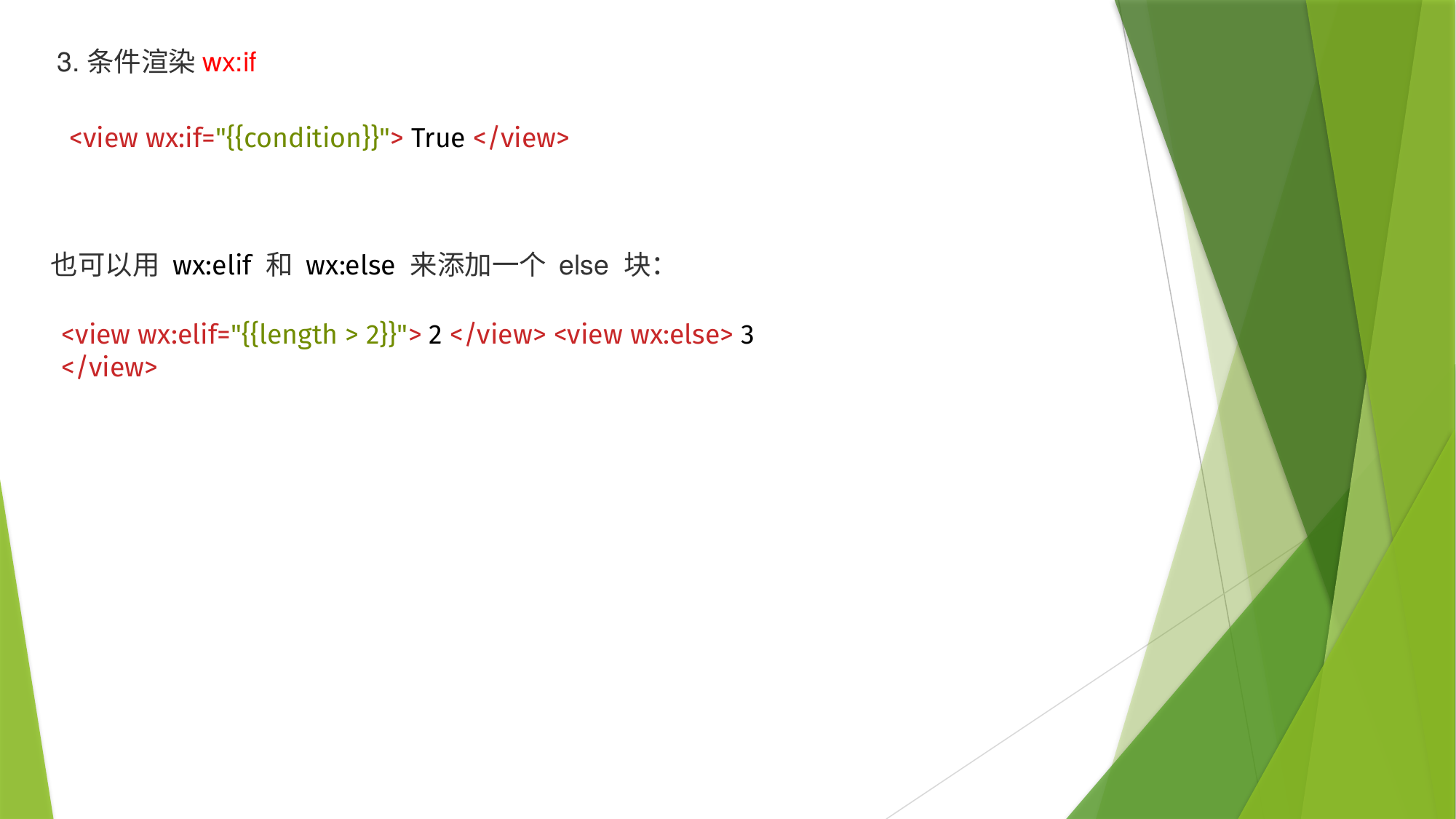

3.条件渲染wx:if
<view wx:if="{{condition}}"> True </view>
也可以用 wx:elif 和 wx:else 来添加一个 else 块：
<view wx:elif="{{length > 2}}"> 2 </view> <view wx:else> 3 </view>